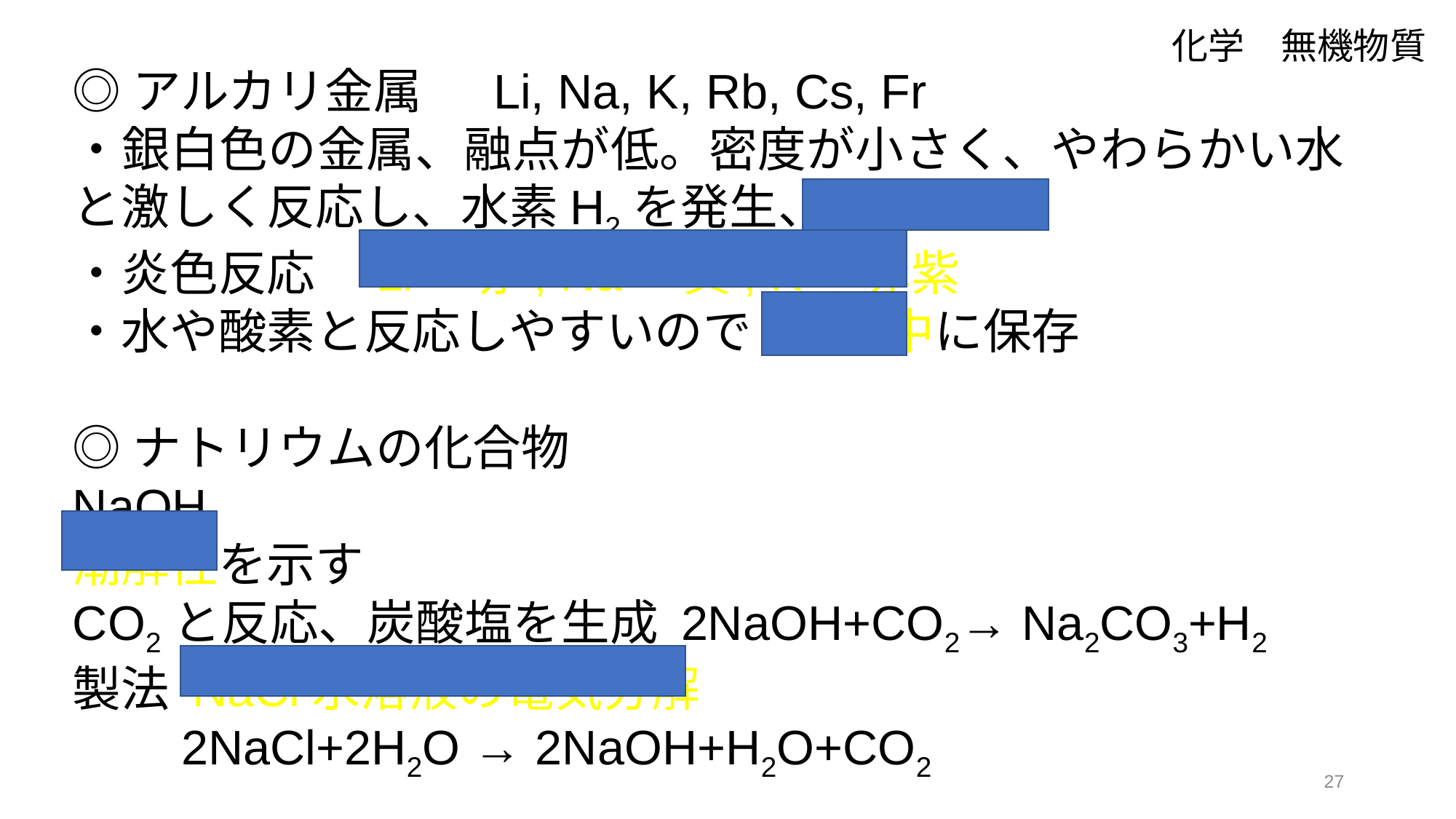

化学　無機物質
◎アルカリ金属　 Li, Na, K, Rb, Cs, Fr
・銀白色の金属、融点が低。密度が小さく、やわらかい水と激しく反応し、水素H2を発生、還元作用
・炎色反応　Li：赤, Na：黄, K：赤紫
・水や酸素と反応しやすいので,灯油中に保存

◎ナトリウムの化合物
NaOH
潮解性を示す
CO2と反応、炭酸塩を生成 2NaOH+CO2→ Na2CO3+H2
製法 NaCl水溶液の電気分解
　　2NaCl+2H2O → 2NaOH+H2O+CO2

27